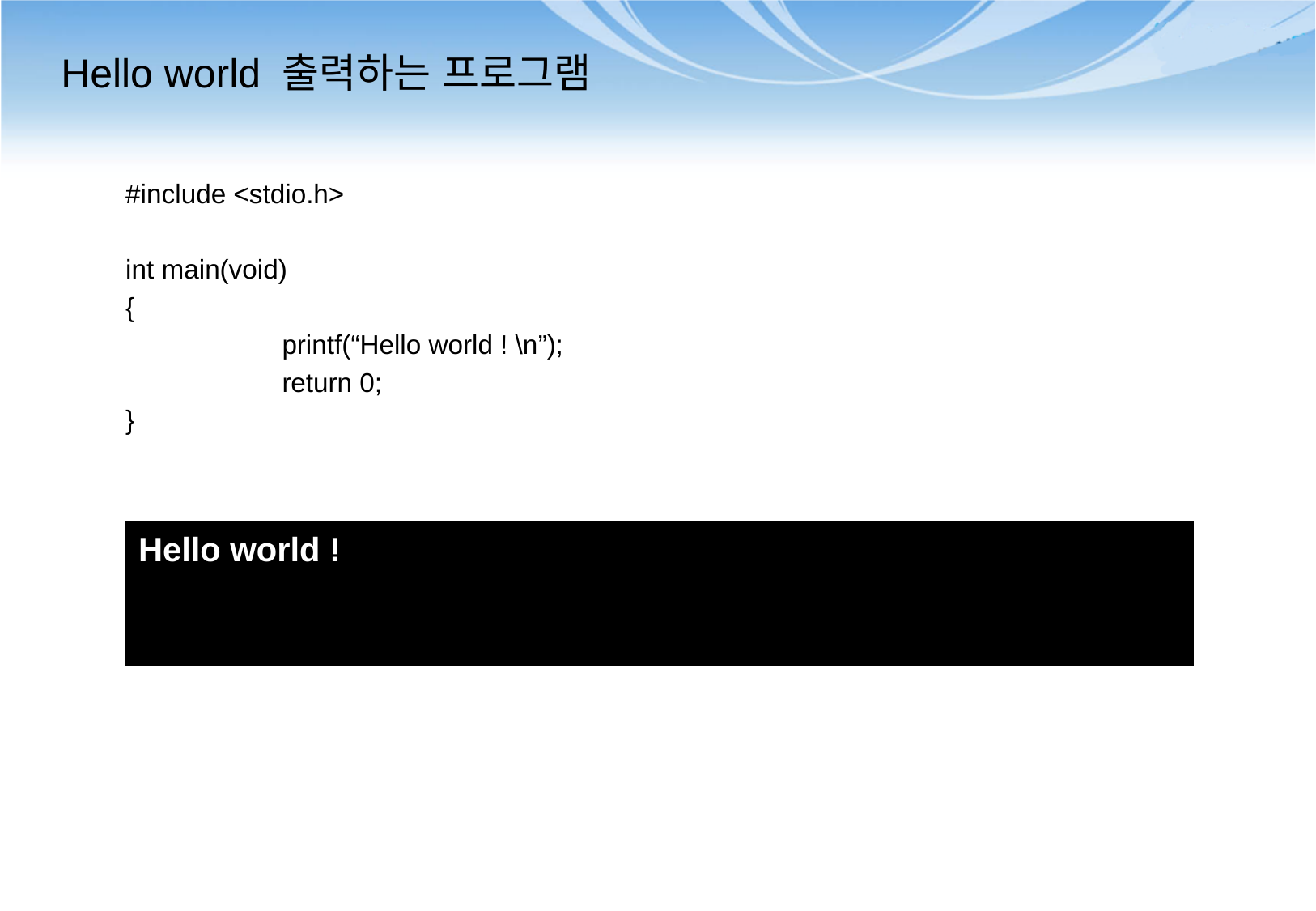

# Hello world 출력하는 프로그램
#include <stdio.h>

int main(void)
{
		printf(“Hello world ! \n”);
		return 0;
}

Hello world !